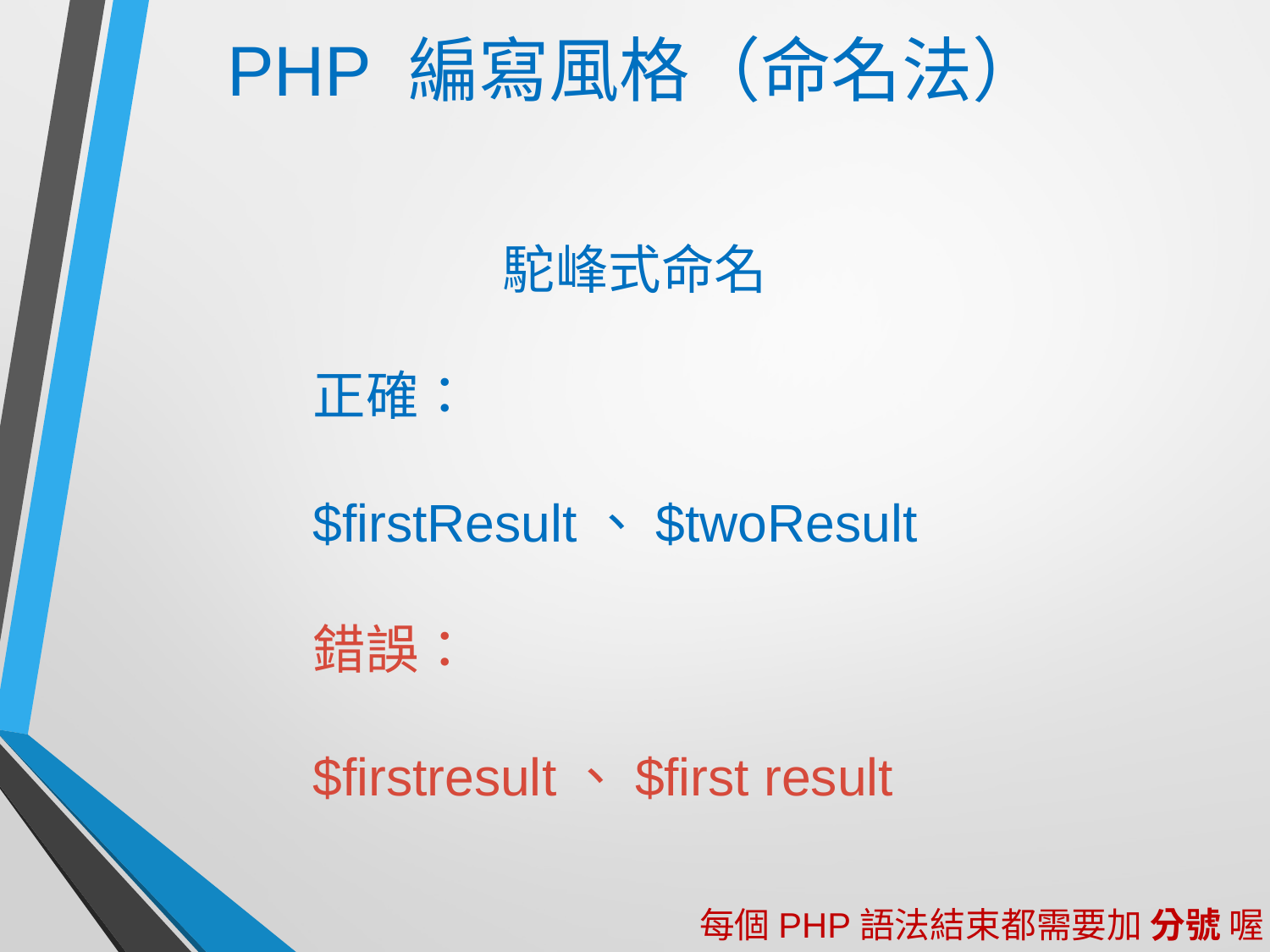

# PHP 編寫風格（命名法）
駝峰式命名
正確：
$firstResult、$twoResult
錯誤：
$firstresult、$first result
每個PHP語法結束都需要加 分號 喔